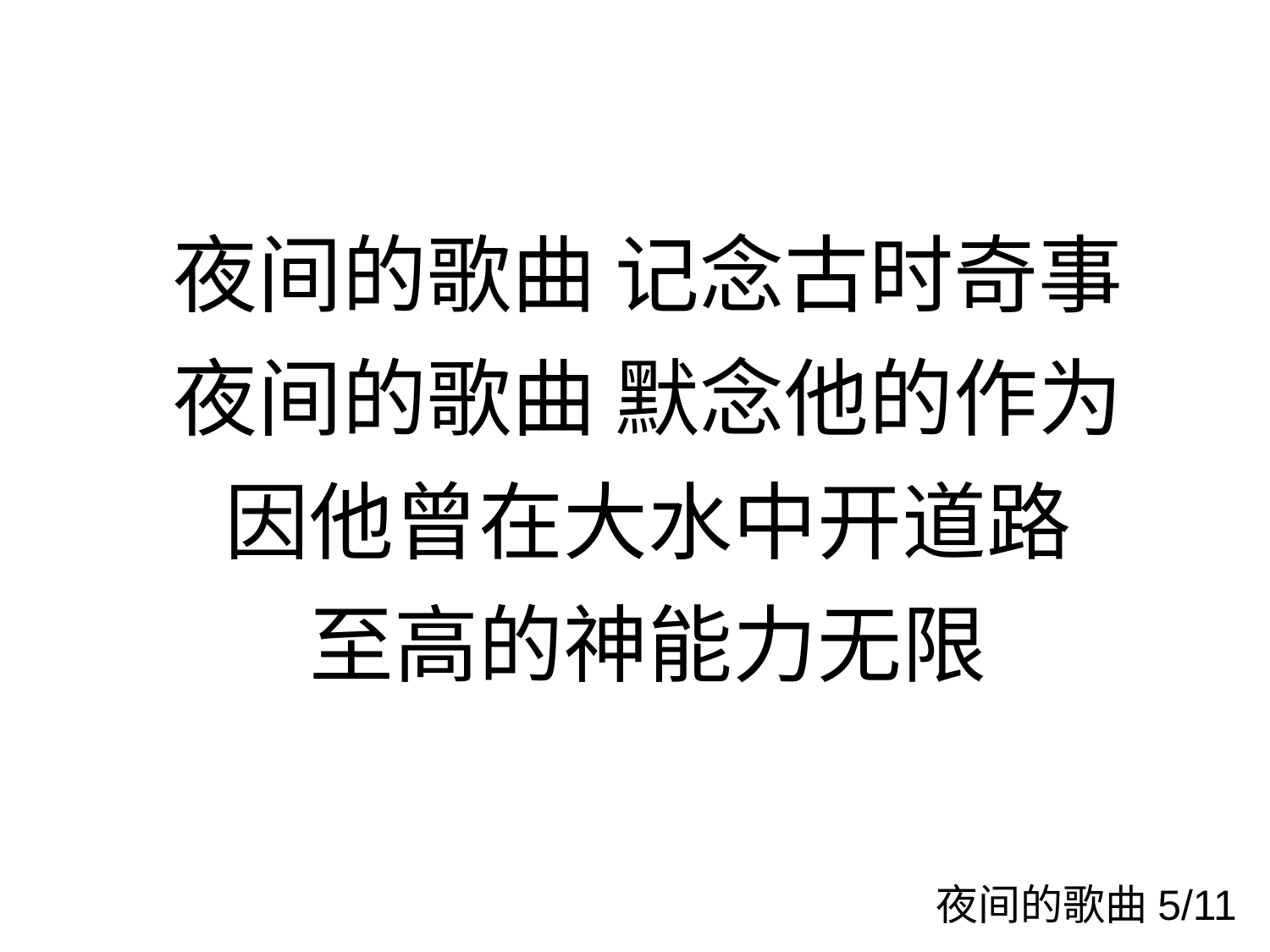

夜间的歌曲 记念古时奇事
夜间的歌曲 默念他的作为
因他曾在大水中开道路
至高的神能力无限
夜间的歌曲5/11